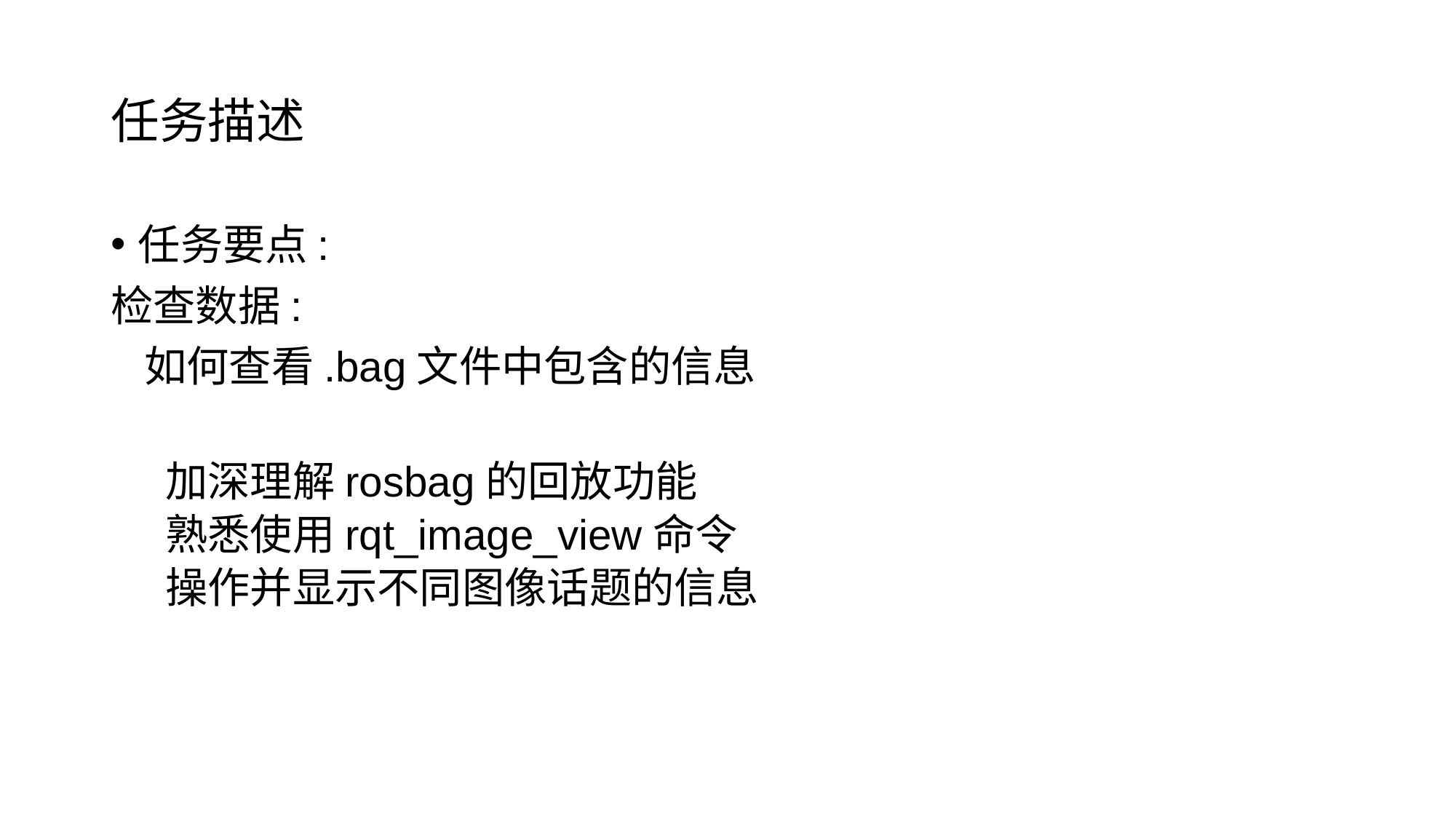

# 任务描述
任务要点:
检查数据:
   如何查看.bag文件中包含的信息

加深理解rosbag的回放功能
熟悉使用rqt_image_view命令
操作并显示不同图像话题的信息